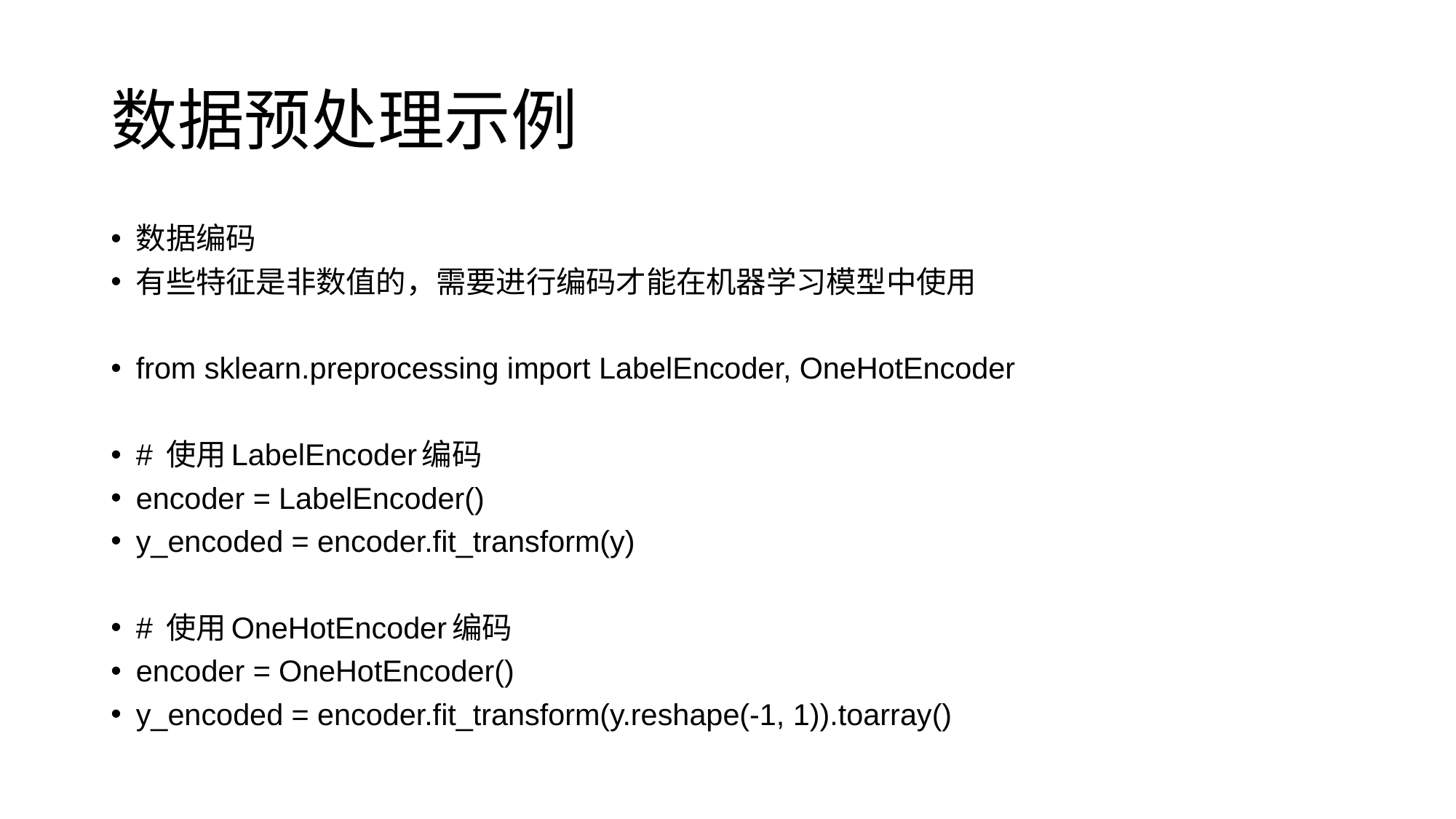

# 数据预处理示例
数据编码
有些特征是非数值的，需要进行编码才能在机器学习模型中使用

from sklearn.preprocessing import LabelEncoder, OneHotEncoder

# 使用LabelEncoder编码
encoder = LabelEncoder()
y_encoded = encoder.fit_transform(y)

# 使用OneHotEncoder编码
encoder = OneHotEncoder()
y_encoded = encoder.fit_transform(y.reshape(-1, 1)).toarray()